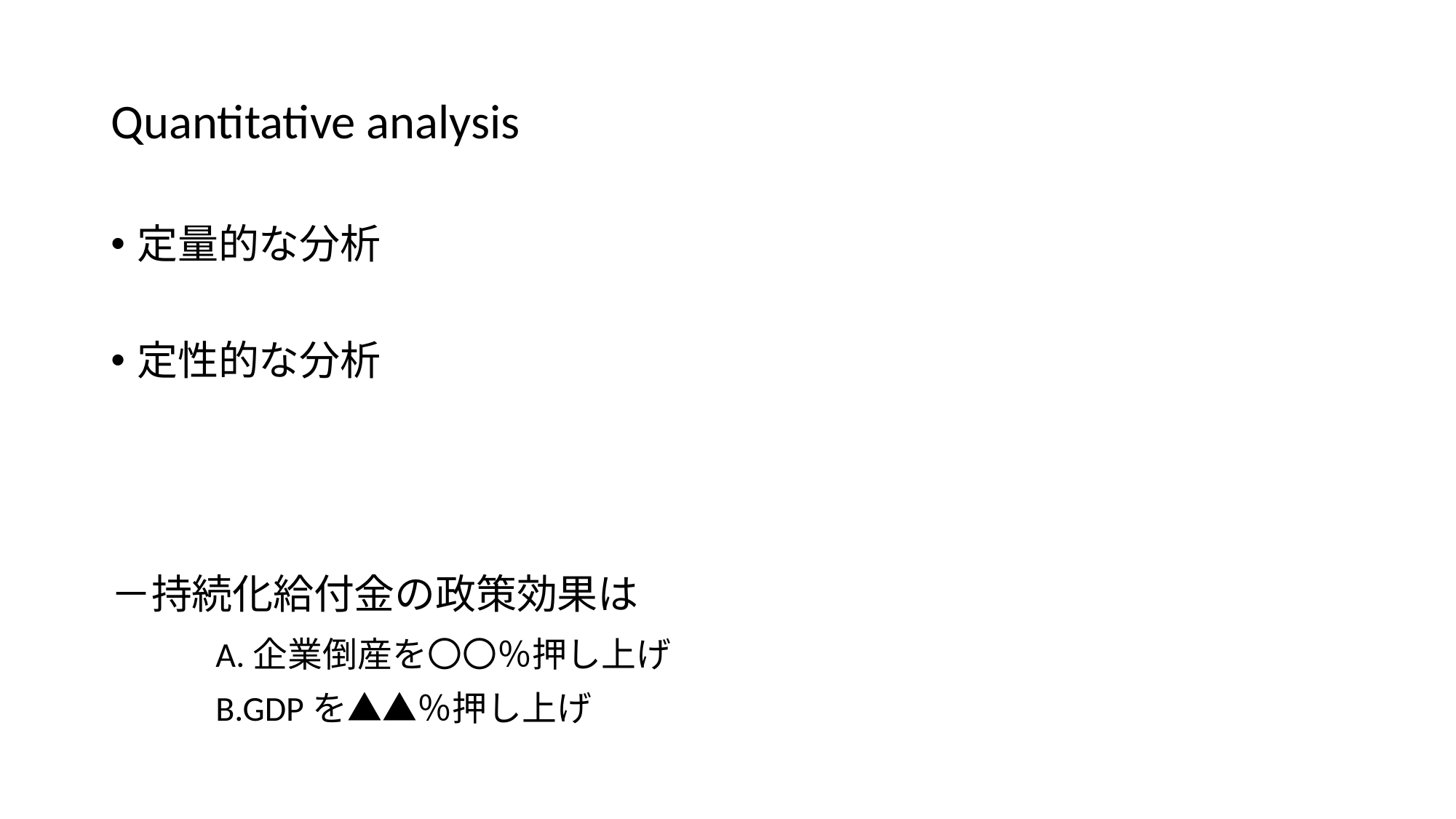

# Quantitative analysis
定量的な分析

定性的な分析

－持続化給付金の政策効果は
	A.企業倒産を〇〇％押し上げ
	B.GDPを▲▲％押し上げ